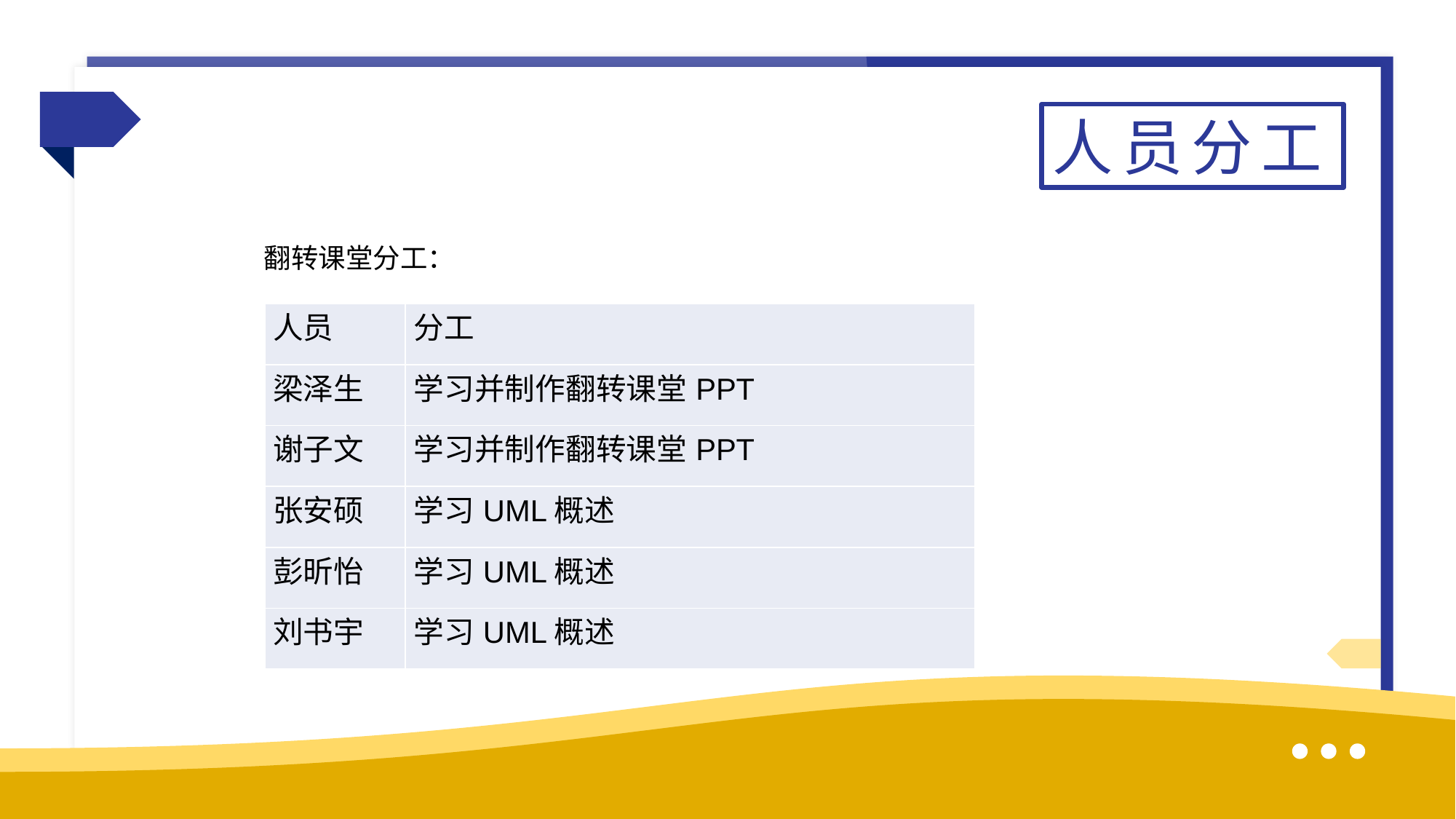

人员分工
翻转课堂分工：

| 人员 | 分工 |
| --- | --- |
| 梁泽生 | 学习并制作翻转课堂PPT |
| 谢子文 | 学习并制作翻转课堂PPT |
| 张安硕 | 学习UML概述 |
| 彭昕怡 | 学习UML概述 |
| 刘书宇 | 学习UML概述 |